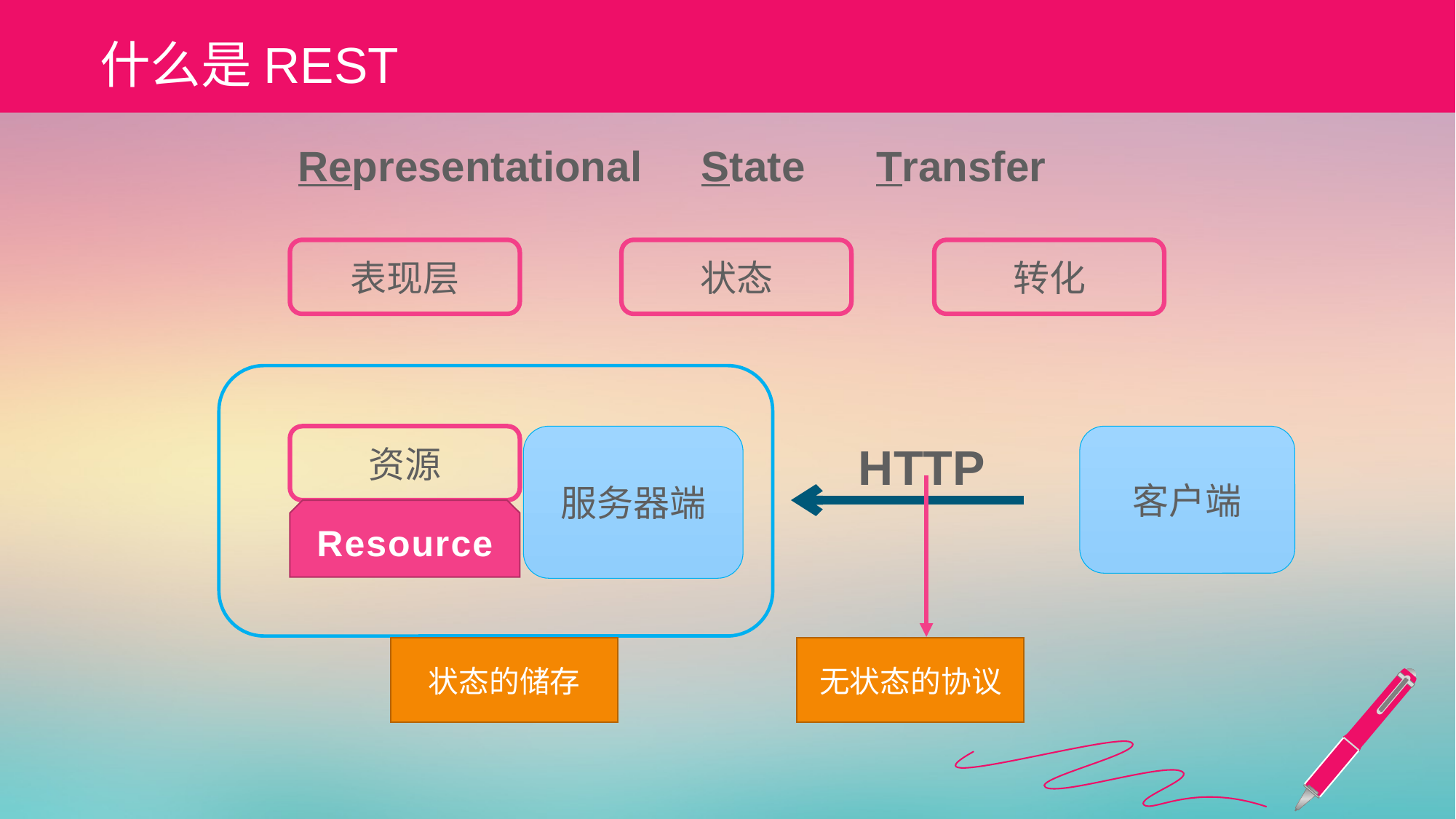

# 什么是REST
Representational     State      Transfer
表现层
状态
转化

资源
服务器端
客户端
HTTP
Resource
状态的储存
无状态的协议